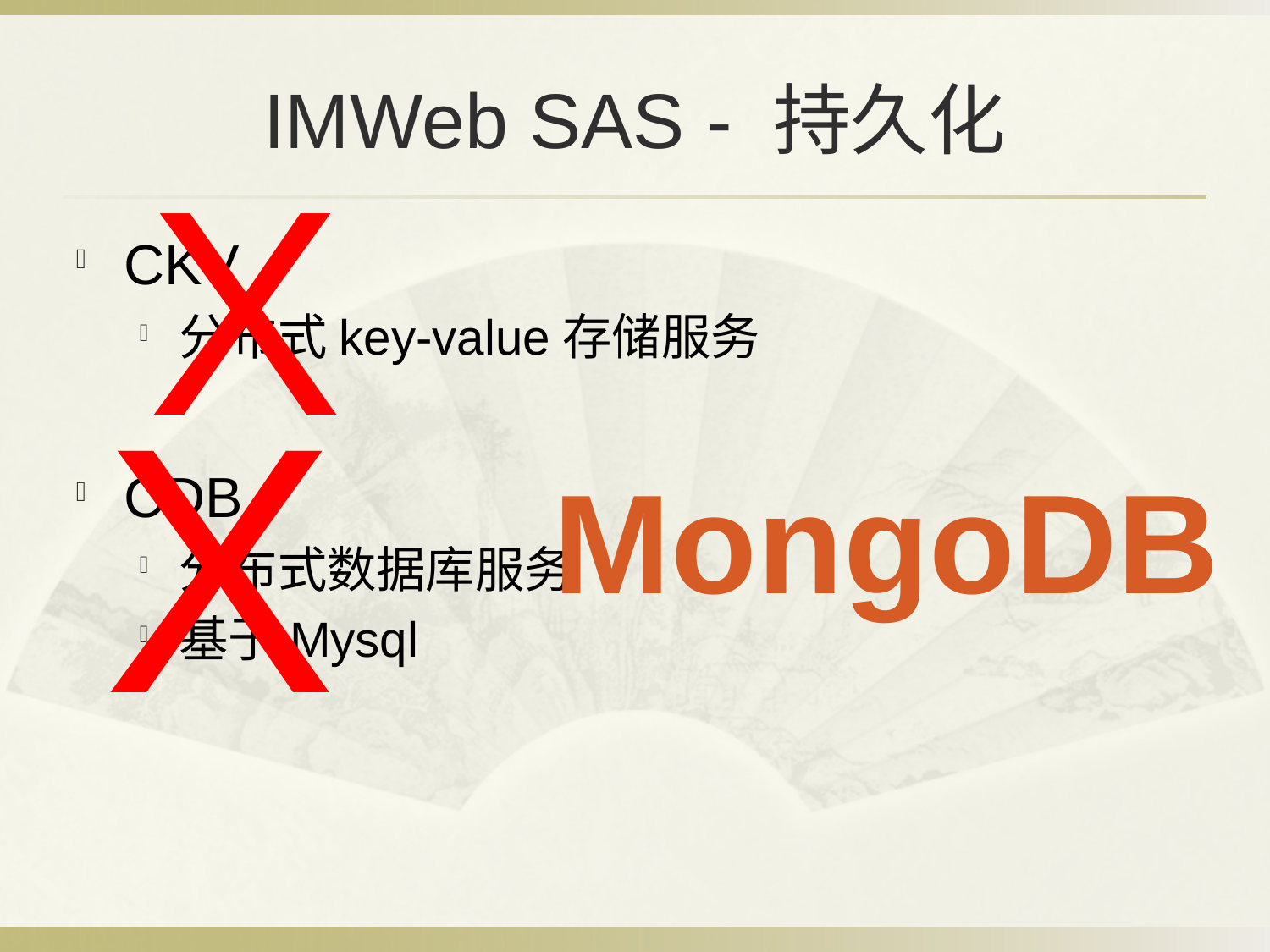

# IMWeb SAS - 持久化
X
CKV
分布式key-value存储服务

CDB
分布式数据库服务
基于Mysql
X
MongoDB